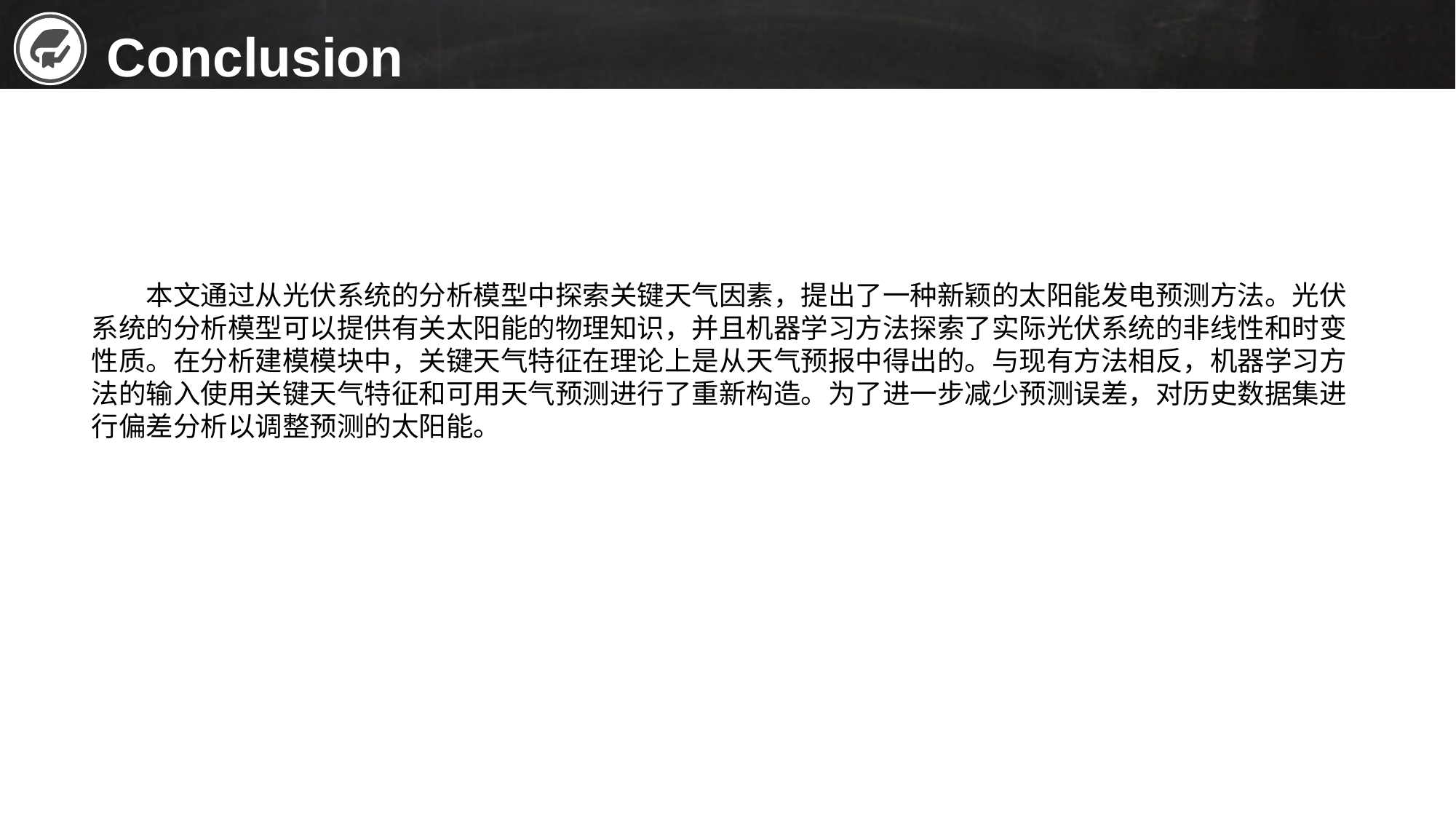

Conclusion

本文通过从光伏系统的分析模型中探索关键天气因素，提出了一种新颖的太阳能发电预测方法。光伏系统的分析模型可以提供有关太阳能的物理知识，并且机器学习方法探索了实际光伏系统的非线性和时变性质。在分析建模模块中，关键天气特征在理论上是从天气预报中得出的。与现有方法相反，机器学习方法的输入使用关键天气特征和可用天气预测进行了重新构造。为了进一步减少预测误差，对历史数据集进行偏差分析以调整预测的太阳能。